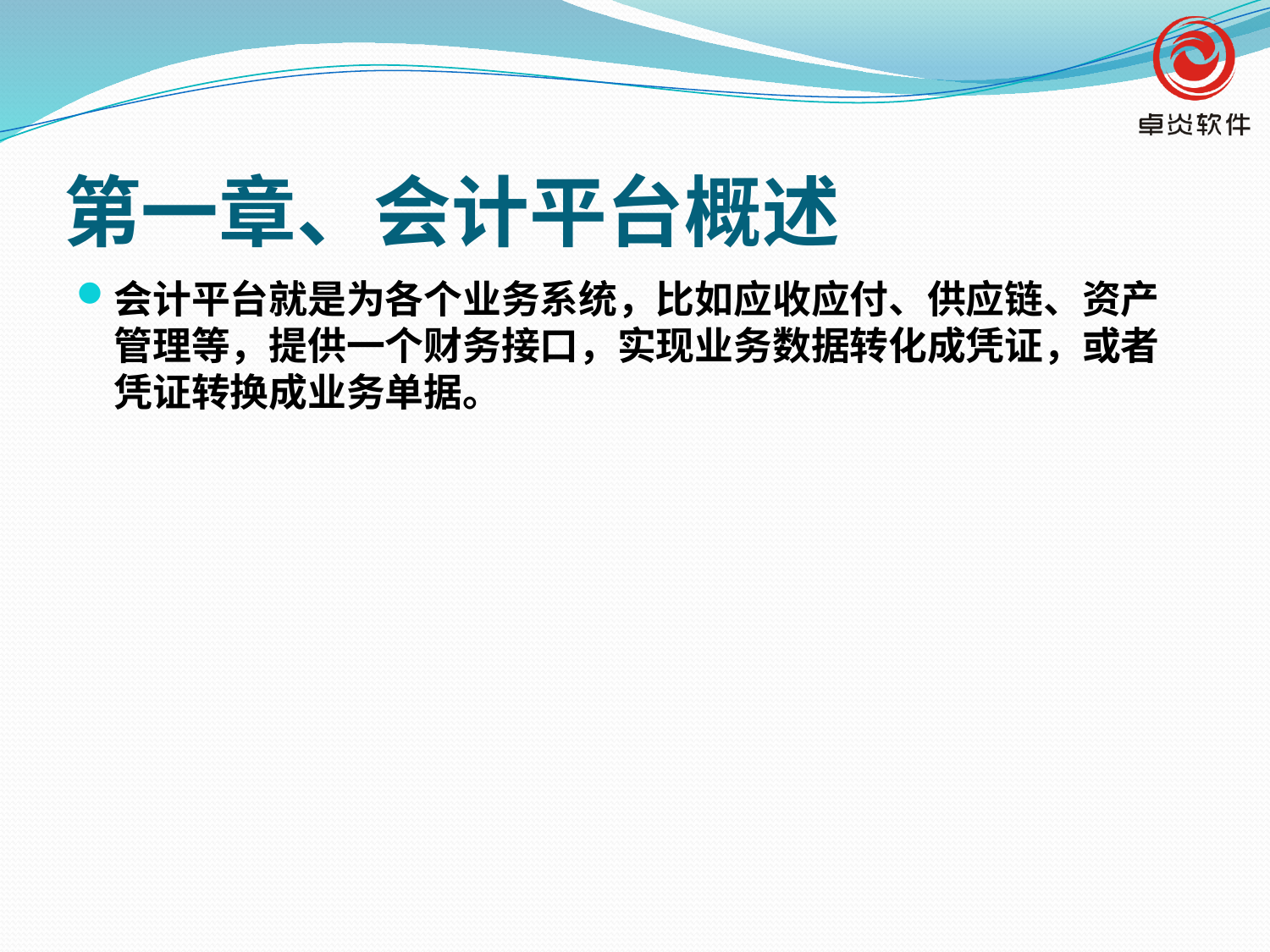

# 第一章、会计平台概述
会计平台就是为各个业务系统，比如应收应付、供应链、资产管理等，提供一个财务接口，实现业务数据转化成凭证，或者凭证转换成业务单据。